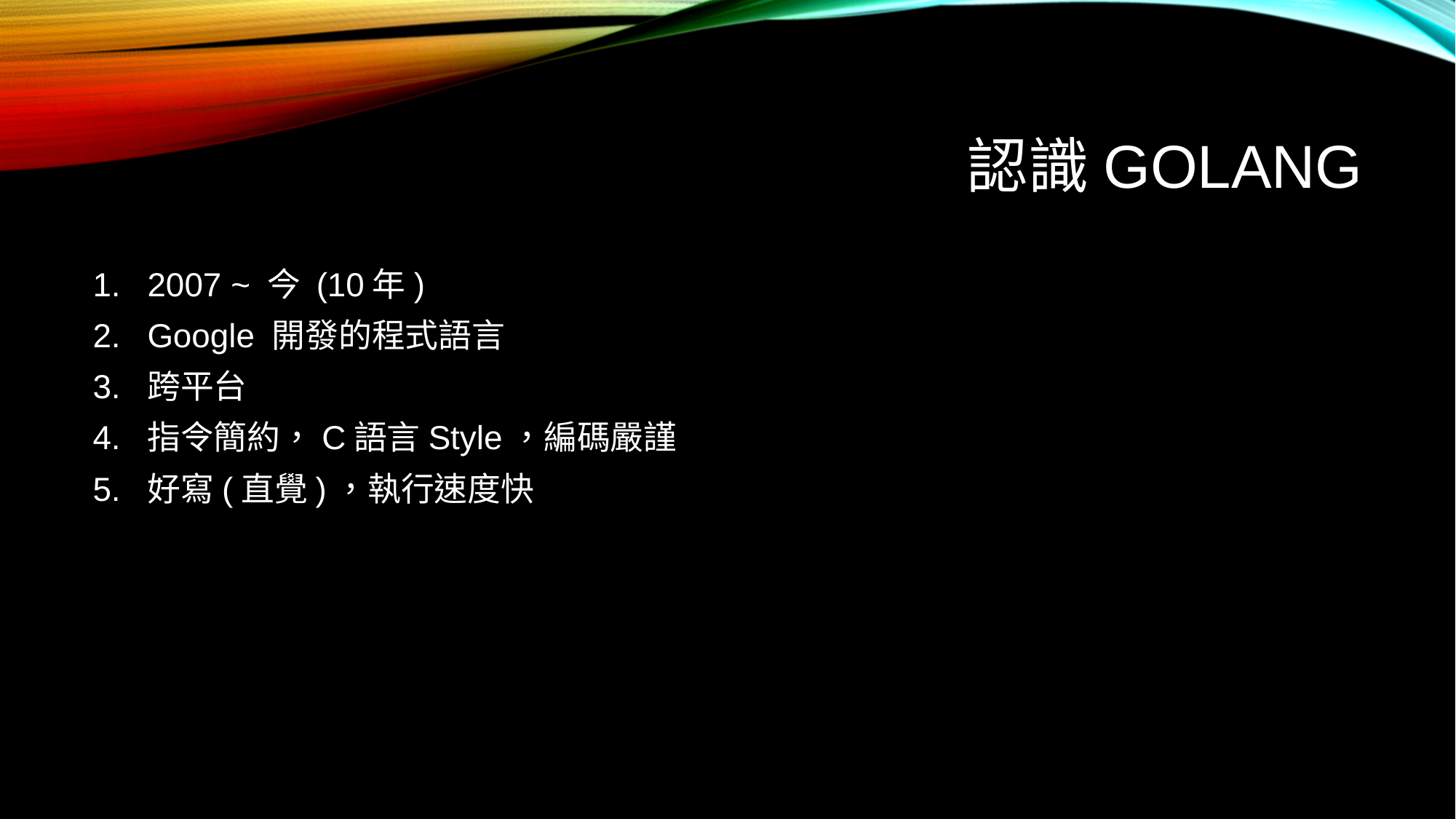

# 認識Golang
2007 ~ 今 (10年)
Google 開發的程式語言
跨平台
指令簡約，C語言Style，編碼嚴謹
好寫(直覺)，執行速度快